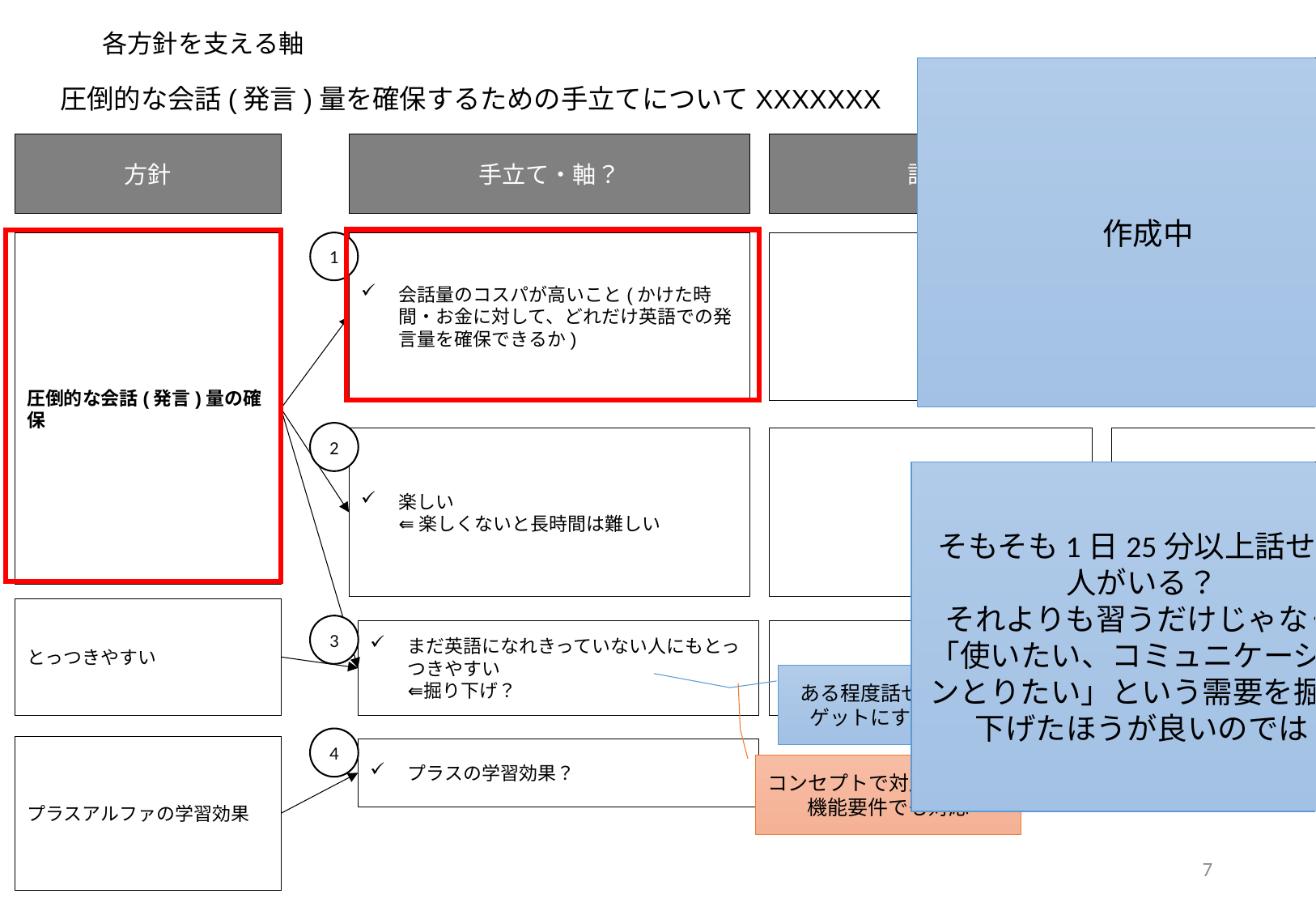

# 各方針を支える軸
作成中
圧倒的な会話(発言)量を確保するための手立てについてXXXXXXX
方針
手立て・軸？
詳細
Refer

圧倒的な会話(発言)量の確保
1
会話量のコスパが高いこと(かけた時間・お金に対して、どれだけ英語での発言量を確保できるか)

次ページで検討
2
楽しい
⇚ 楽しくないと長時間は難しい

次ページで検討
そもそも1日25分以上話せる人がいる？
それよりも習うだけじゃなく「使いたい、コミュニケーションとりたい」という需要を掘り下げたほうが良いのでは
とっつきやすい
3
まだ英語になれきっていない人にもとっつきやすい
⇚掘り下げ？

後続の機能検討Pに記載
→（コンセプトに盛り込む？）
ある程度話せる人をターゲットにするなら必須
4
プラスアルファの学習効果
プラスの学習効果？
コンセプトで対応した上で、機能要件でも対応
7